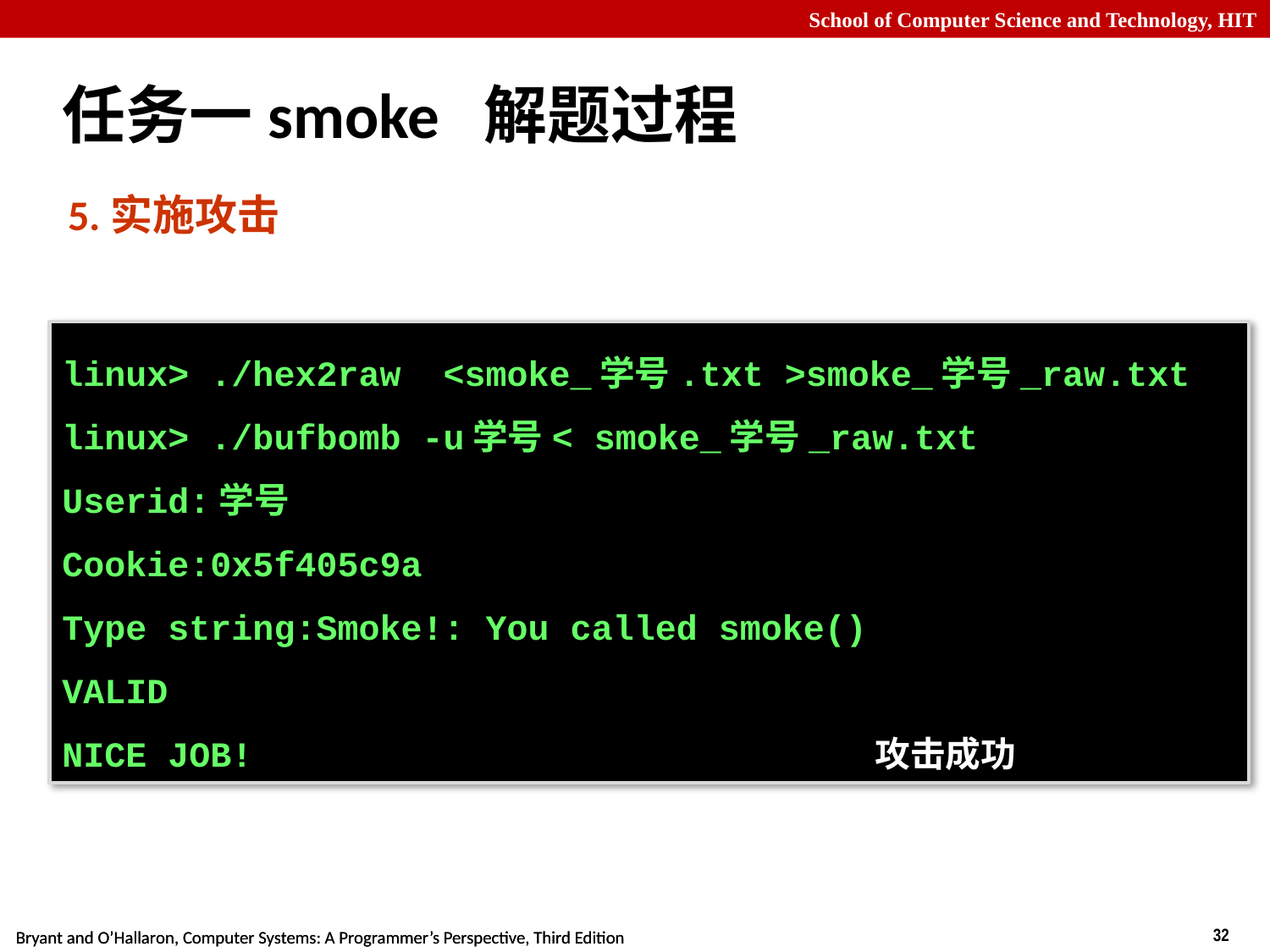

# 任务一smoke  解题过程
5.实施攻击

linux> ./hex2raw  <smoke_学号.txt >smoke_学号_raw.txt
linux> ./bufbomb -u学号< smoke_学号_raw.txt
Userid:学号
Cookie:0x5f405c9a
Type string:Smoke!: You called smoke()
VALID
NICE JOB!                             攻击成功